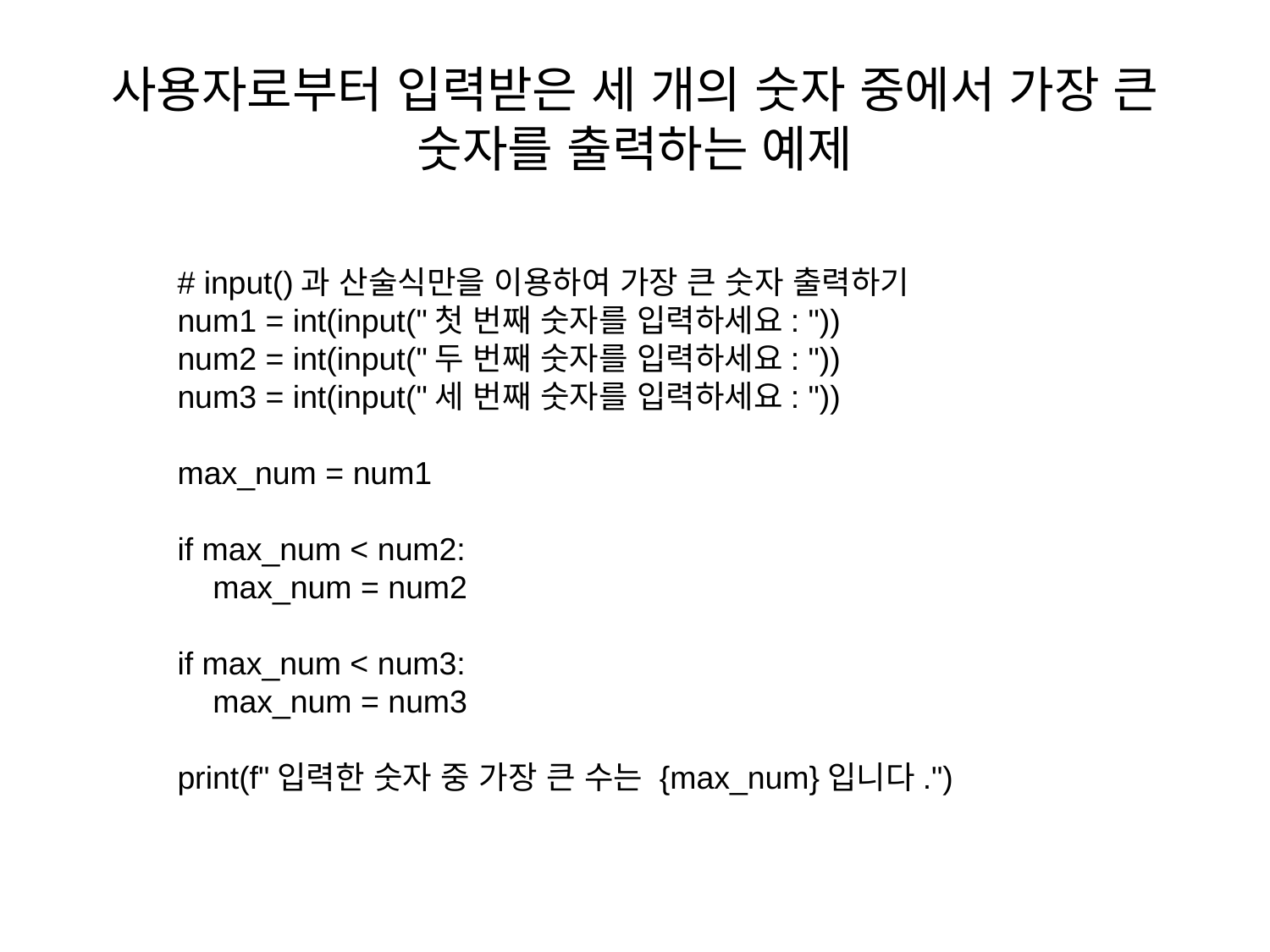

# 사용자로부터 입력받은 세 개의 숫자 중에서 가장 큰 숫자를 출력하는 예제
# input()과 산술식만을 이용하여 가장 큰 숫자 출력하기
num1 = int(input("첫 번째 숫자를 입력하세요: "))
num2 = int(input("두 번째 숫자를 입력하세요: "))
num3 = int(input("세 번째 숫자를 입력하세요: "))

max_num = num1

if max_num < num2:
    max_num = num2

if max_num < num3:
    max_num = num3

print(f"입력한 숫자 중 가장 큰 수는 {max_num}입니다.")